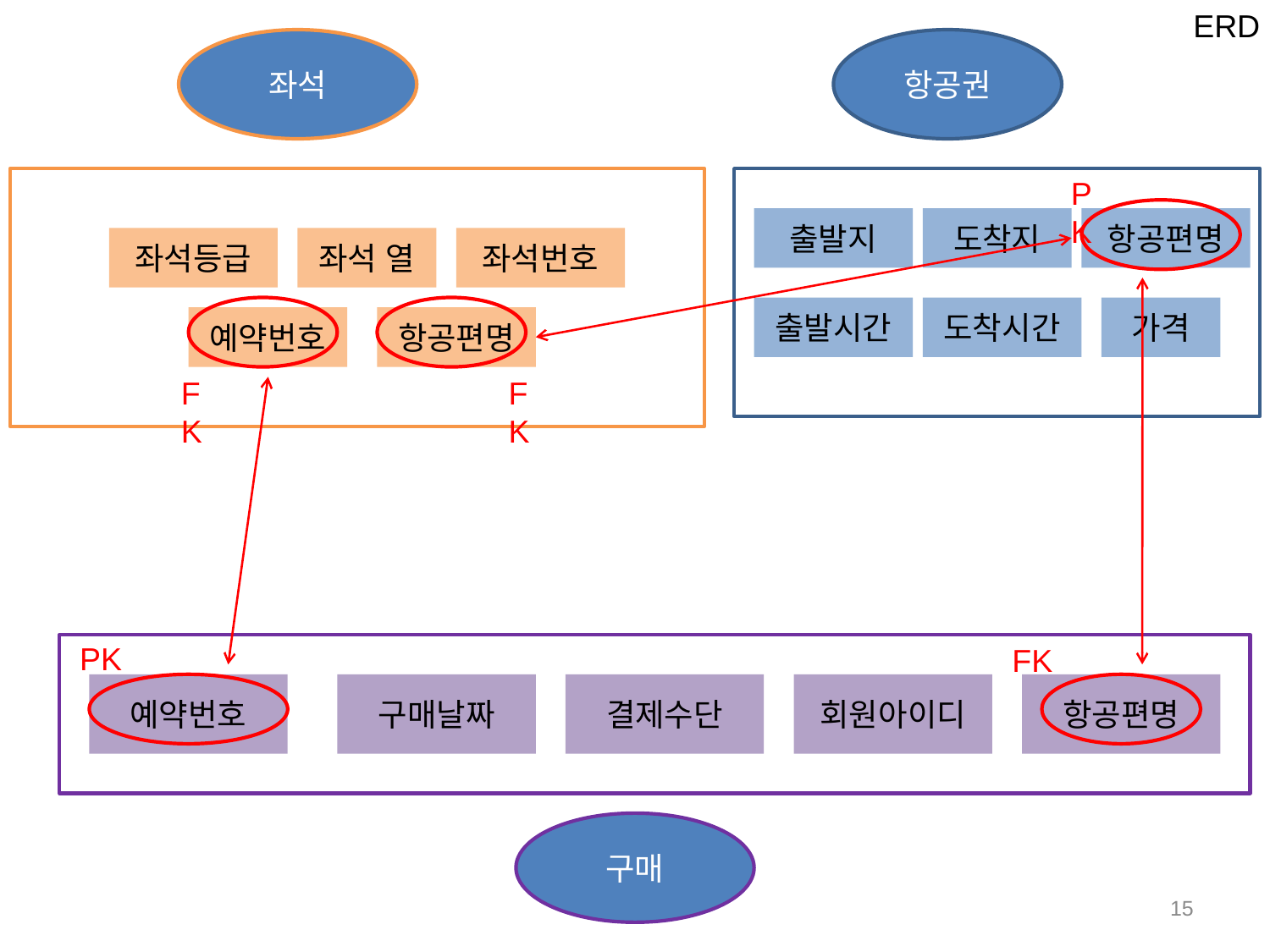

ERD
좌석
항공권
PK

출발지
도착지
항공편명
좌석등급
좌석 열
좌석번호

출발시간
도착시간
가격
예약번호
항공편명
FK
FK
PK

FK
예약번호

구매날짜
결제수단
회원아이디
항공편명

구매
15